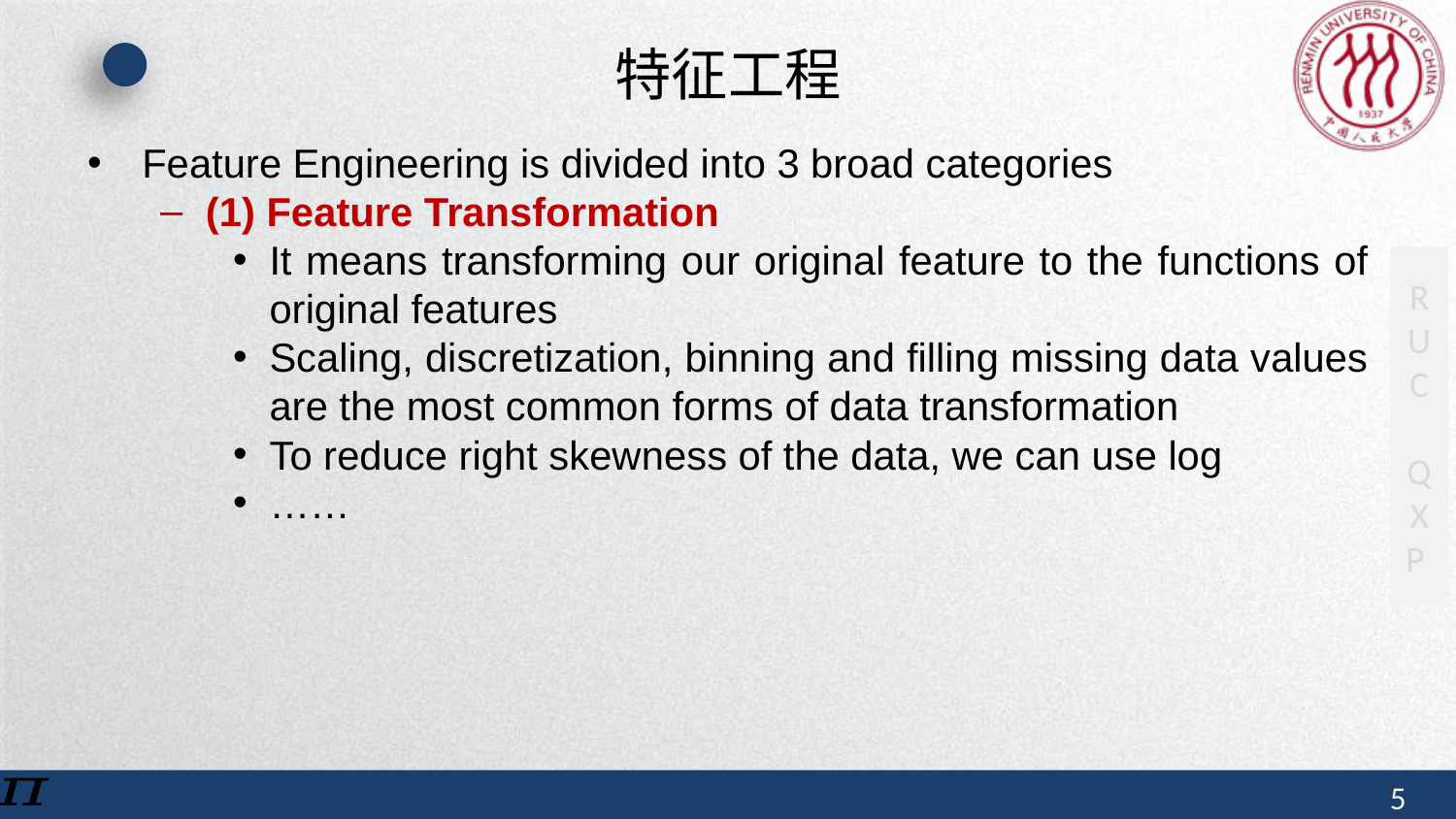

# 特征工程
Feature Engineering is divided into 3 broad categories
(1) Feature Transformation
It means transforming our original feature to the functions of original features
Scaling, discretization, binning and filling missing data values are the most common forms of data transformation
To reduce right skewness of the data, we can use log
……